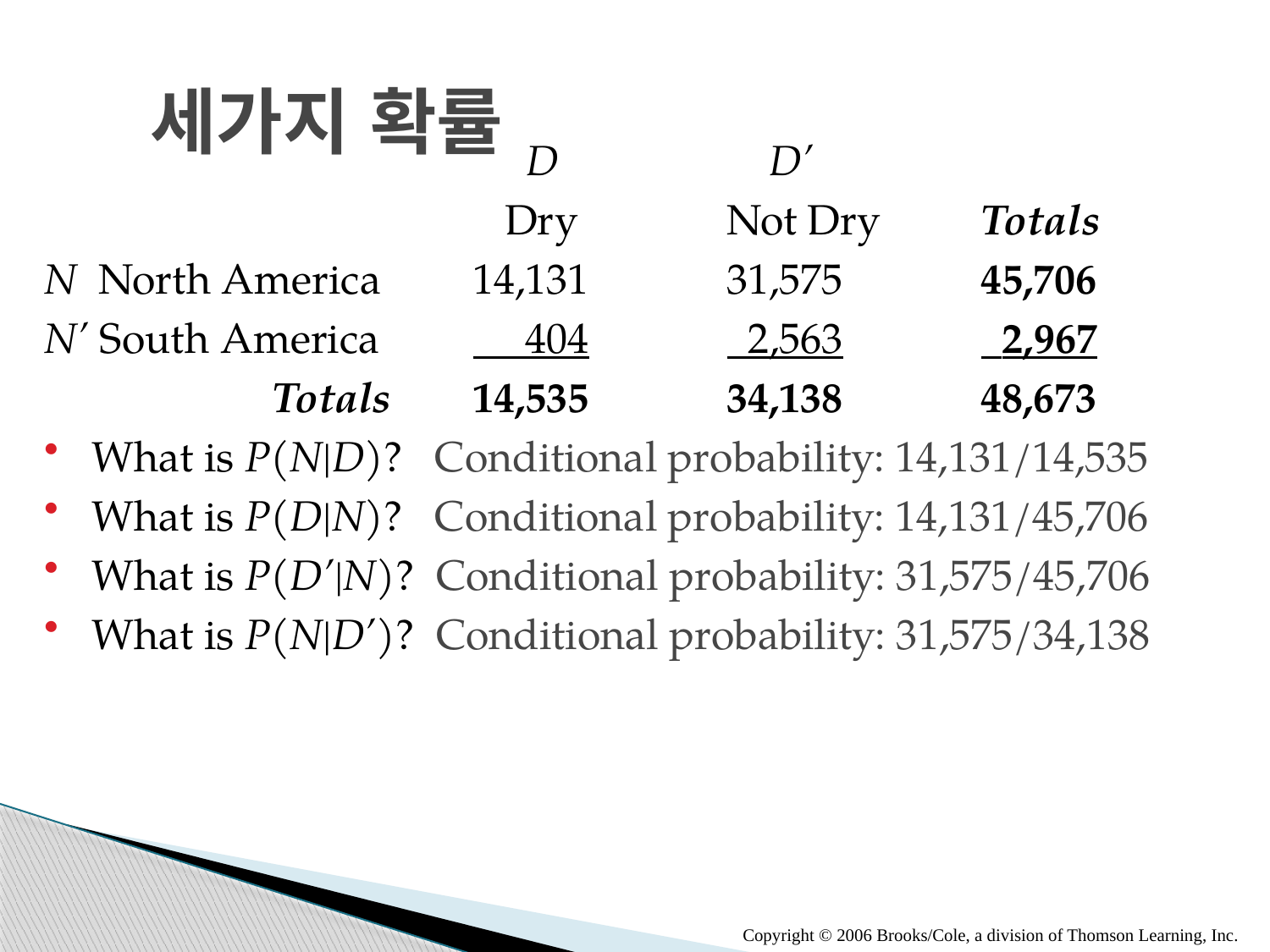

# 세가지 확률
				     D		    D’
				   Dry		Not Dry	Totals
N  North America	14,131		31,575		45,706
N’ South America	     404		  2,563		  2,967
		     Totals	14,535		34,138		48,673
What is P(N|D)?   Conditional probability: 14,131/14,535
What is P(D|N)?   Conditional probability: 14,131/45,706
What is P(D’|N)?  Conditional probability: 31,575/45,706
What is P(N|D’)?  Conditional probability: 31,575/34,138